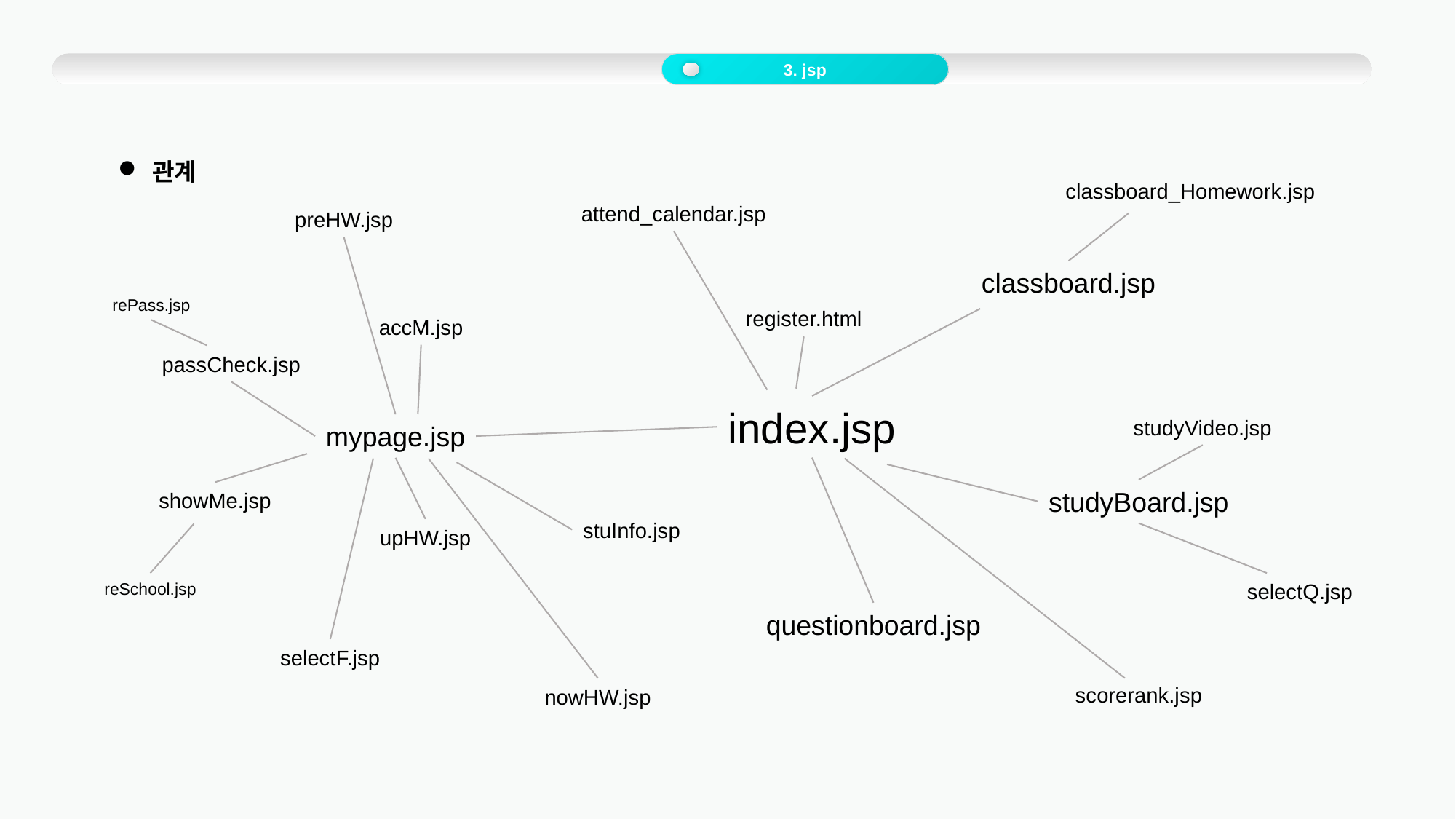

3. jsp

관계
classboard_Homework.jsp
attend_calendar.jsp
preHW.jsp
classboard.jsp
rePass.jsp
register.html
accM.jsp
passCheck.jsp
index.jsp
studyVideo.jsp
mypage.jsp
studyBoard.jsp
showMe.jsp
stuInfo.jsp
upHW.jsp
reSchool.jsp
selectQ.jsp
questionboard.jsp
selectF.jsp
scorerank.jsp
nowHW.jsp